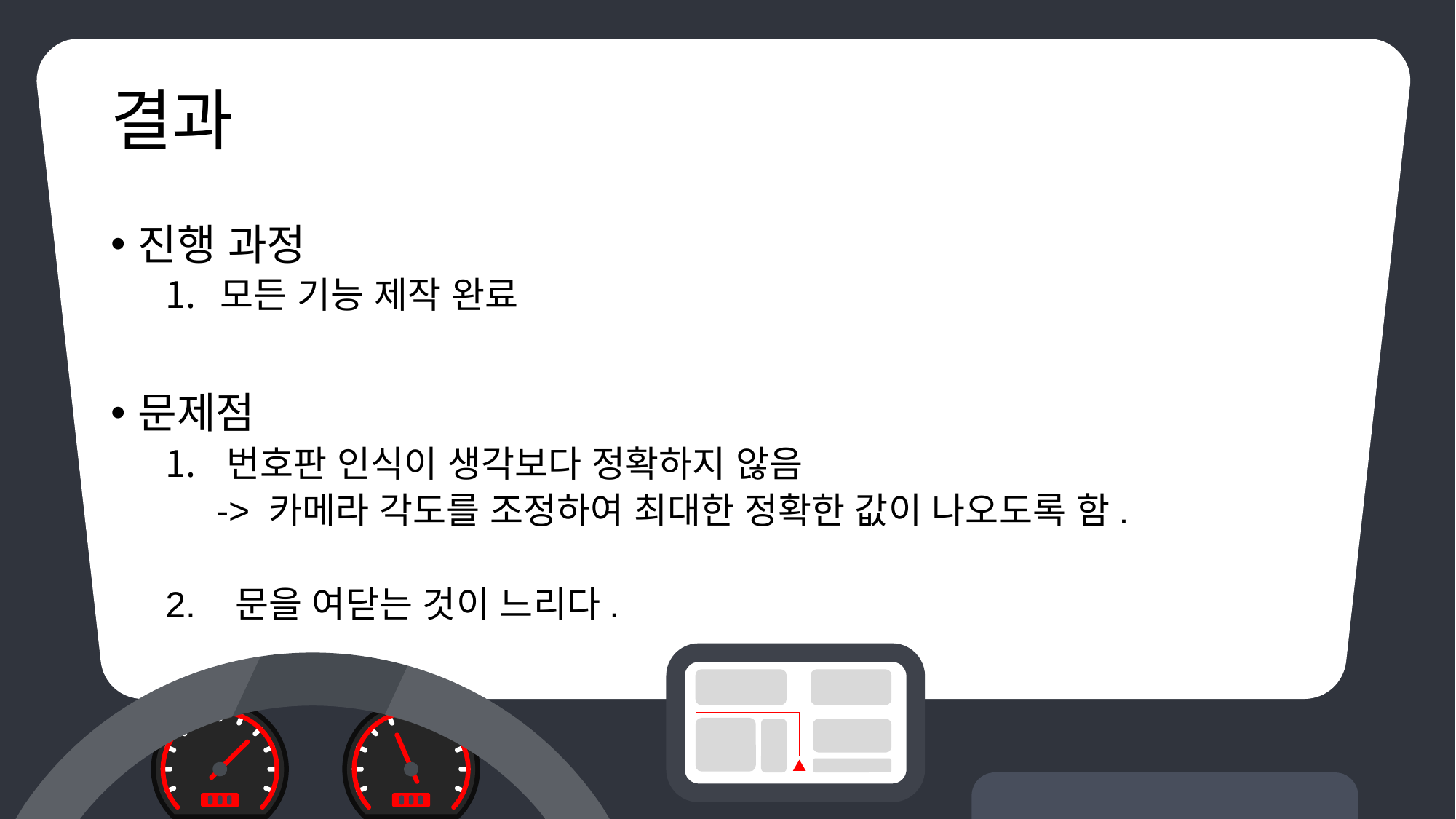

# 결과

진행 과정
모든 기능 제작 완료

문제점
번호판 인식이 생각보다 정확하지 않음
     -> 카메라 각도를 조정하여 최대한 정확한 값이 나오도록 함.

2.   문을 여닫는 것이 느리다.